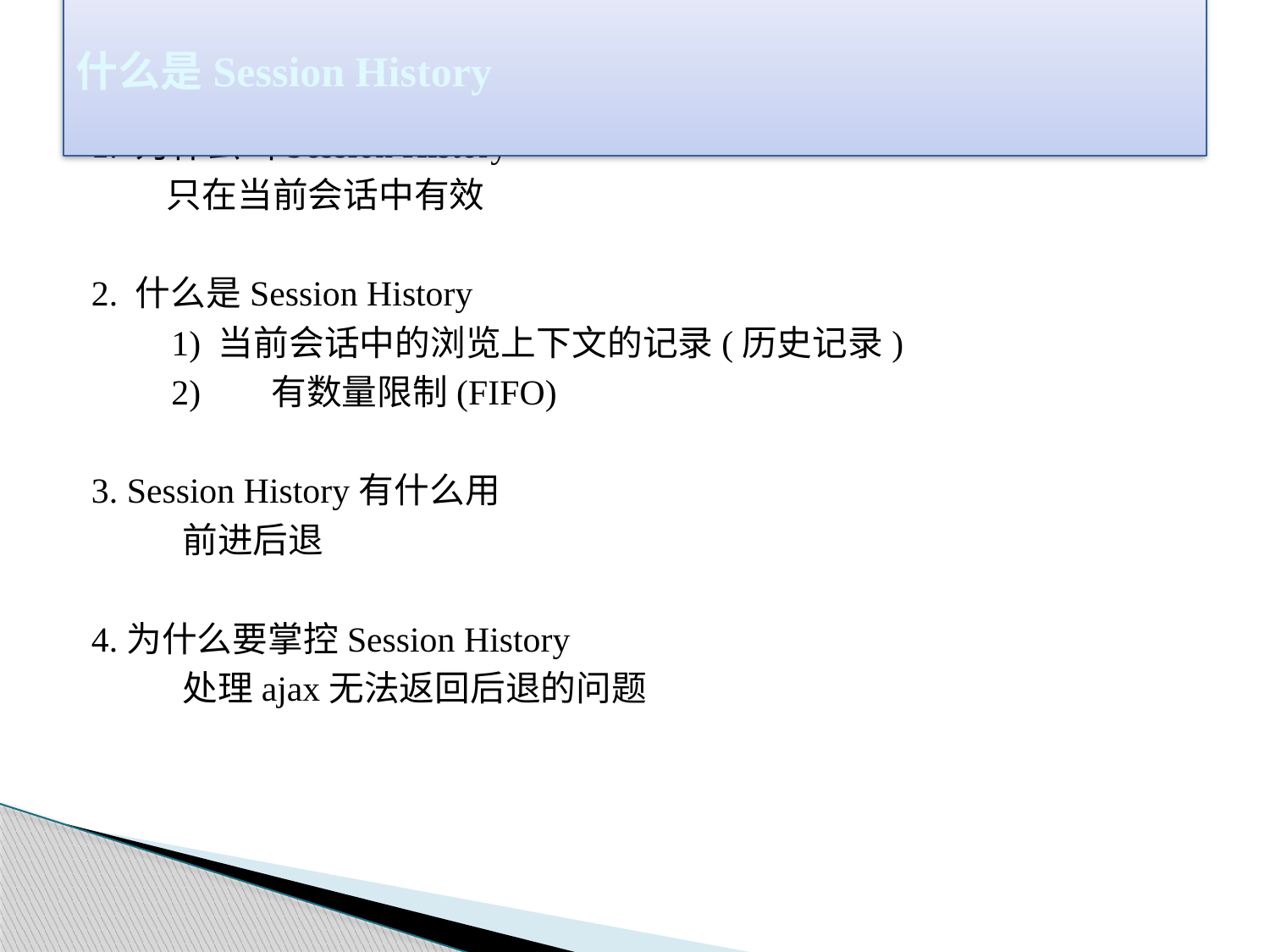

# 什么是Session History
1. 为什么叫Session History
	    只在当前会话中有效

2. 什么是Session History
	     1) 当前会话中的浏览上下文的记录(历史记录)
	     2)	 有数量限制(FIFO)

3. Session History有什么用
	      前进后退

4.为什么要掌控Session History
	      处理ajax无法返回后退的问题